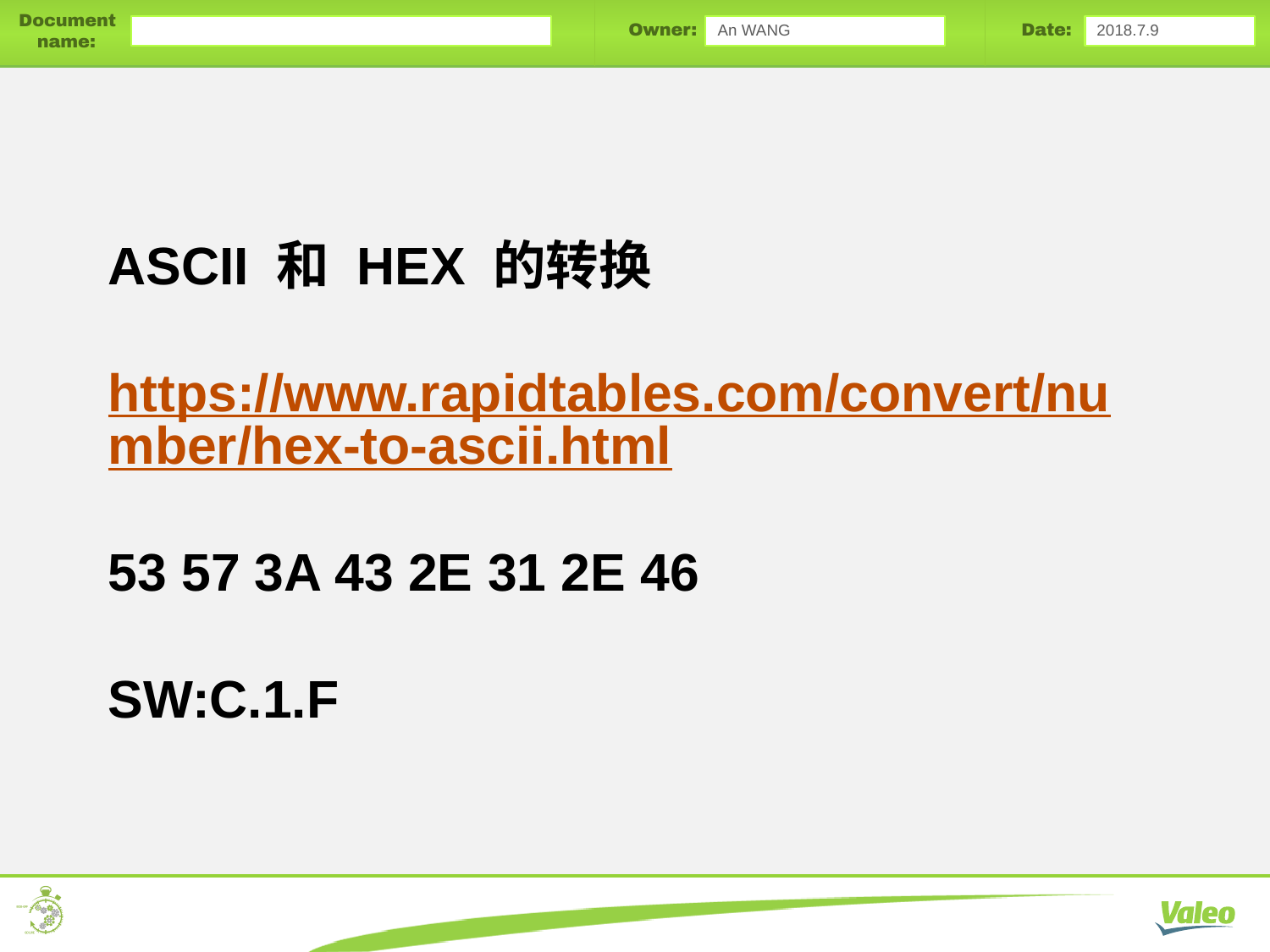

An WANG
2018.7.9
ASCII 和 HEX 的转换

https://www.rapidtables.com/convert/number/hex-to-ascii.html

53 57 3A 43 2E 31 2E 46

SW:C.1.F